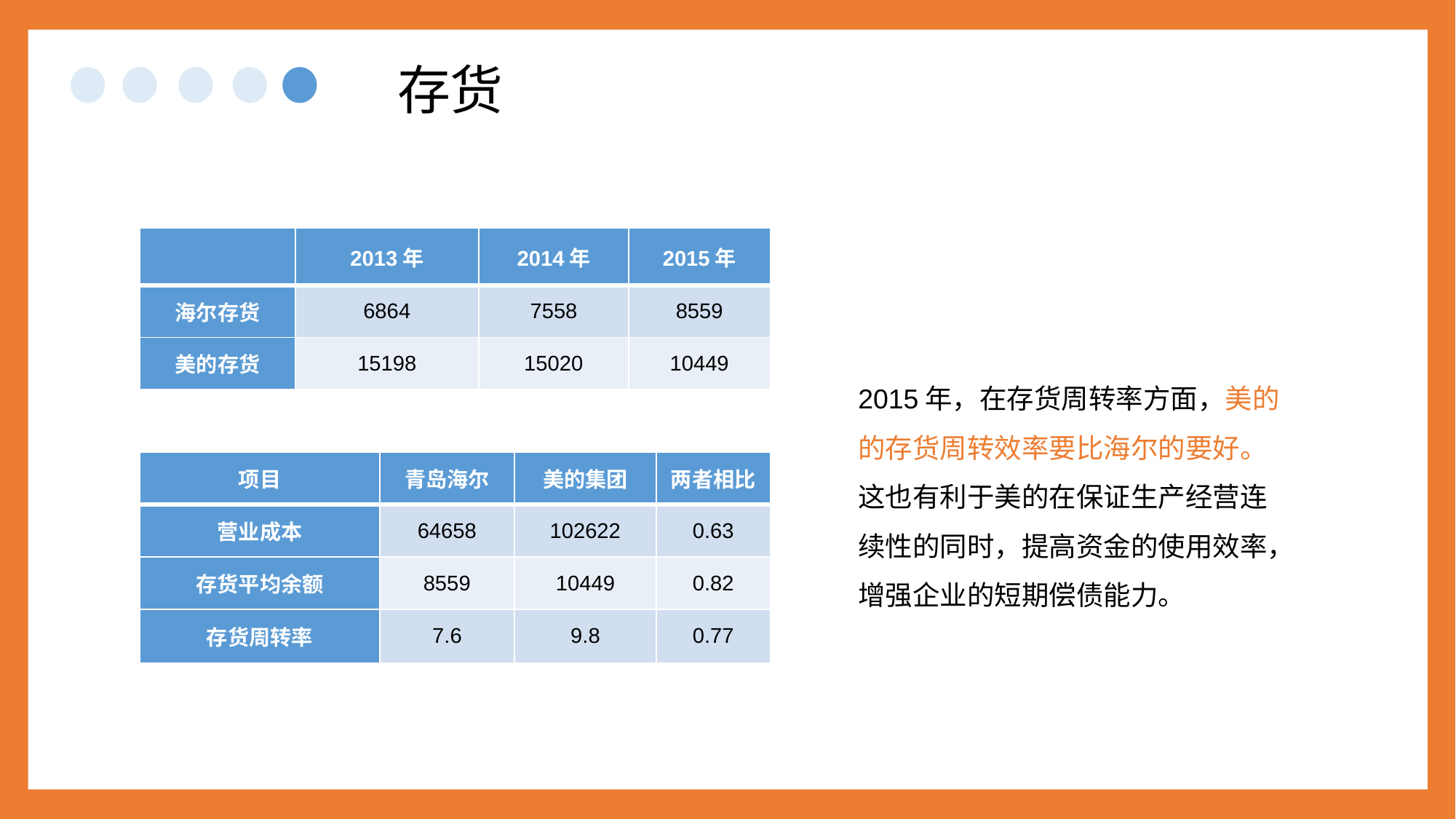

存货

|  | 2013年 | 2014年 | 2015年 |
| --- | --- | --- | --- |
| 海尔存货 | 6864 | 7558 | 8559 |
| 美的存货 | 15198 | 15020 | 10449 |
2015年，在存货周转率方面，美的的存货周转效率要比海尔的要好。这也有利于美的在保证生产经营连续性的同时，提高资金的使用效率，增强企业的短期偿债能力。
| 项目 | 青岛海尔 | 美的集团 | 两者相比 |
| --- | --- | --- | --- |
| 营业成本 | 64658 | 102622 | 0.63 |
| 存货平均余额 | 8559 | 10449 | 0.82 |
| 存货周转率 | 7.6 | 9.8 | 0.77 |